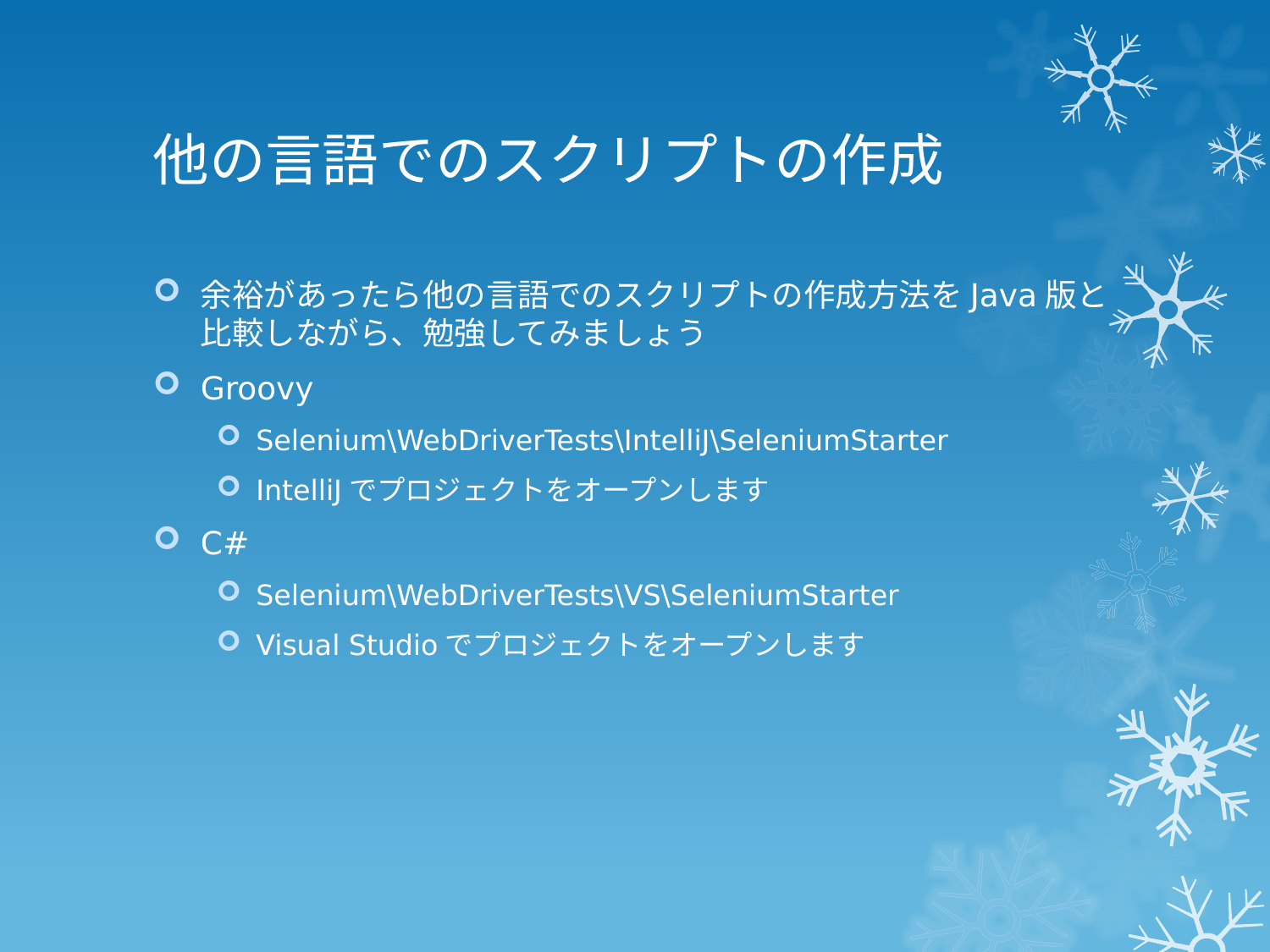

# 他の言語でのスクリプトの作成
余裕があったら他の言語でのスクリプトの作成方法をJava版と比較しながら、勉強してみましょう
Groovy
Selenium\WebDriverTests\IntelliJ\SeleniumStarter
IntelliJでプロジェクトをオープンします
C#
Selenium\WebDriverTests\VS\SeleniumStarter
Visual Studioでプロジェクトをオープンします